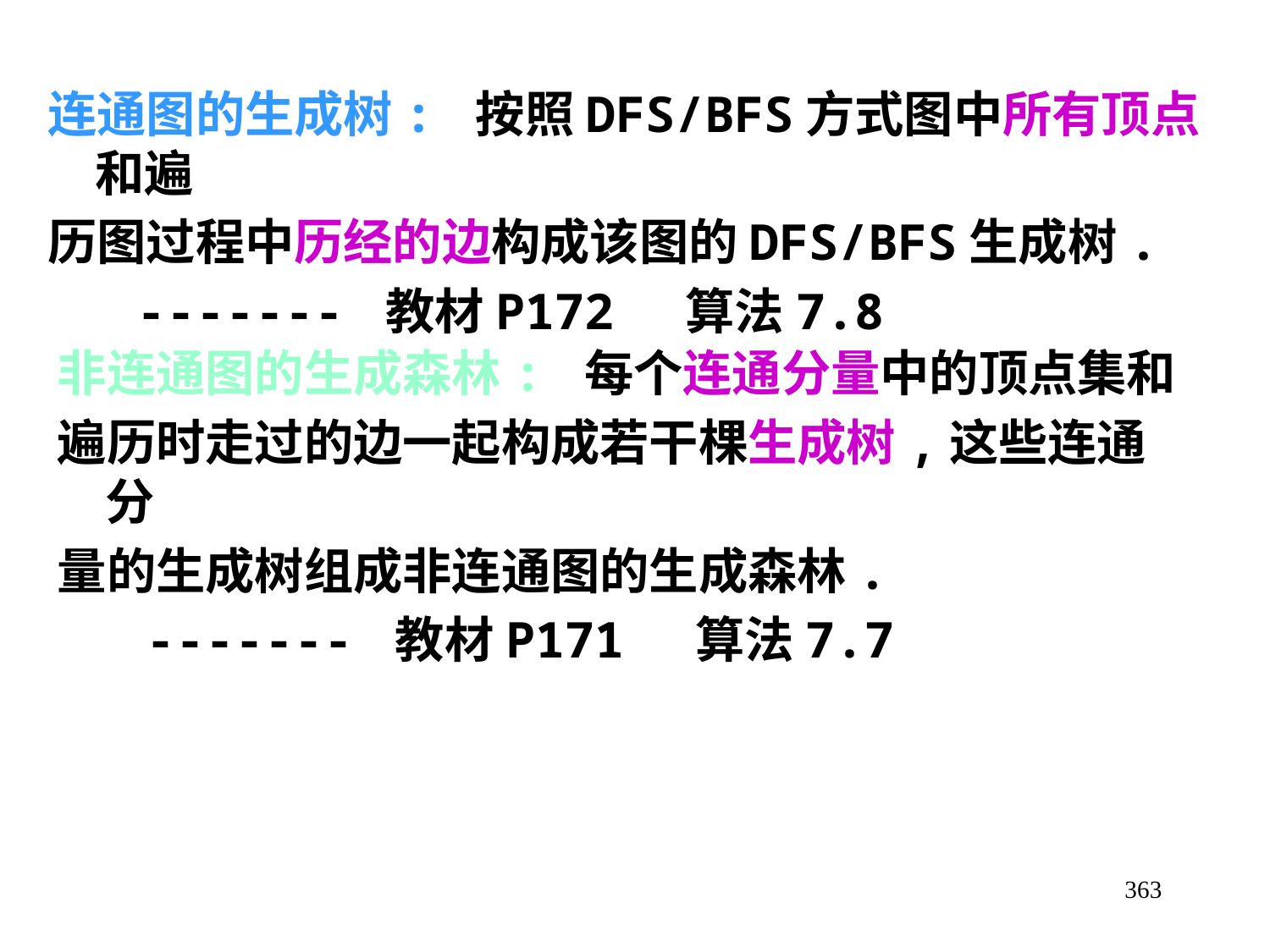

连通图的生成树: 按照DFS/BFS方式图中所有顶点和遍
历图过程中历经的边构成该图的DFS/BFS生成树.
   ------- 教材P172  算法7.8

非连通图的生成森林: 每个连通分量中的顶点集和
遍历时走过的边一起构成若干棵生成树,这些连通分
量的生成树组成非连通图的生成森林.
   ------- 教材P171  算法7.7

363